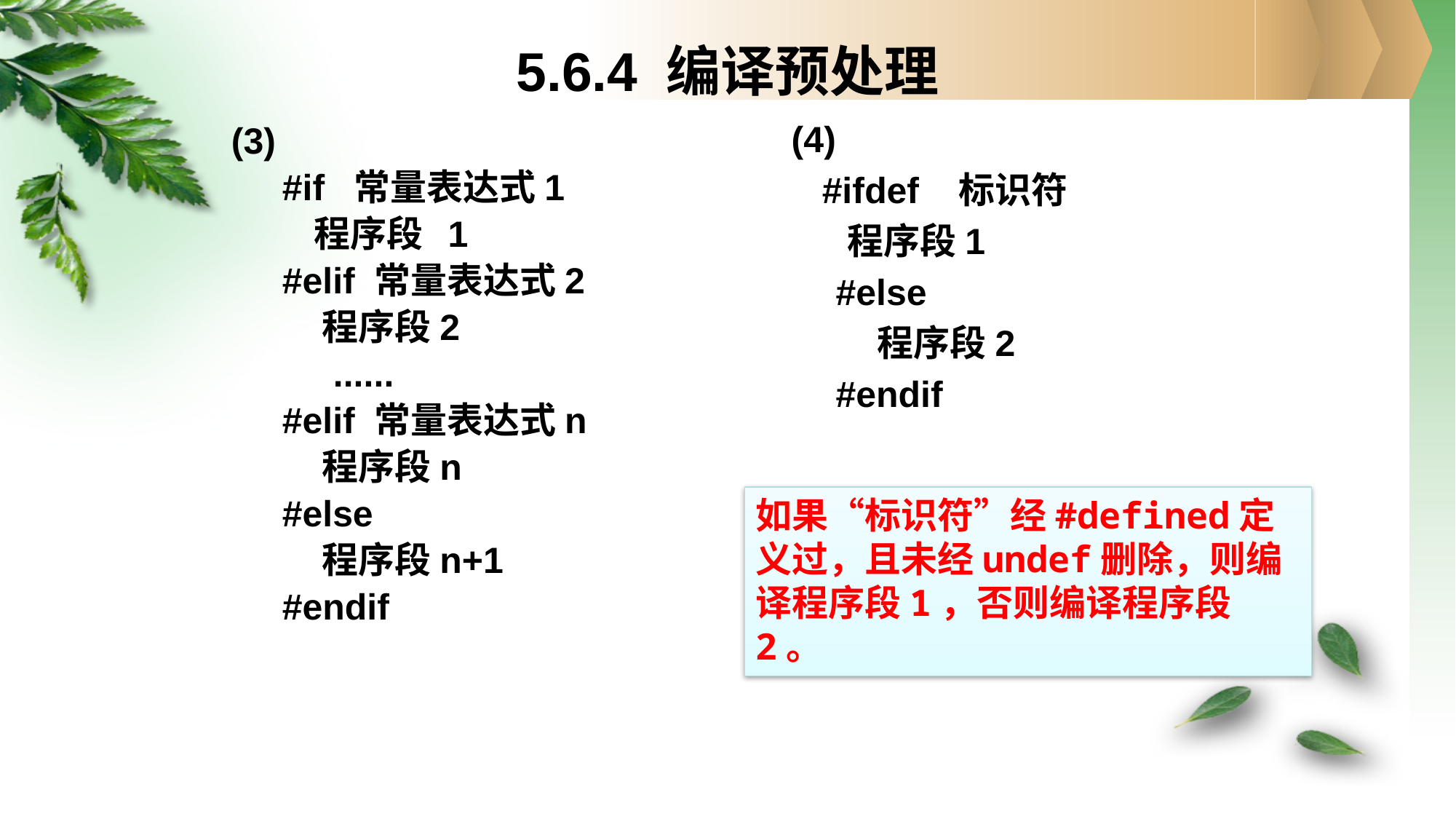

5.6.4 编译预处理
 (4)
    #ifdef   标识符
       程序段1
#else
    程序段2
#endif
(3)
     #if  常量表达式1
         程序段  1
     #elif 常量表达式2
          程序段2
          ......
     #elif 常量表达式n
          程序段n
     #else
          程序段n+1
     #endif
如果“标识符”经#defined定义过，且未经undef删除，则编译程序段1，否则编译程序段2。